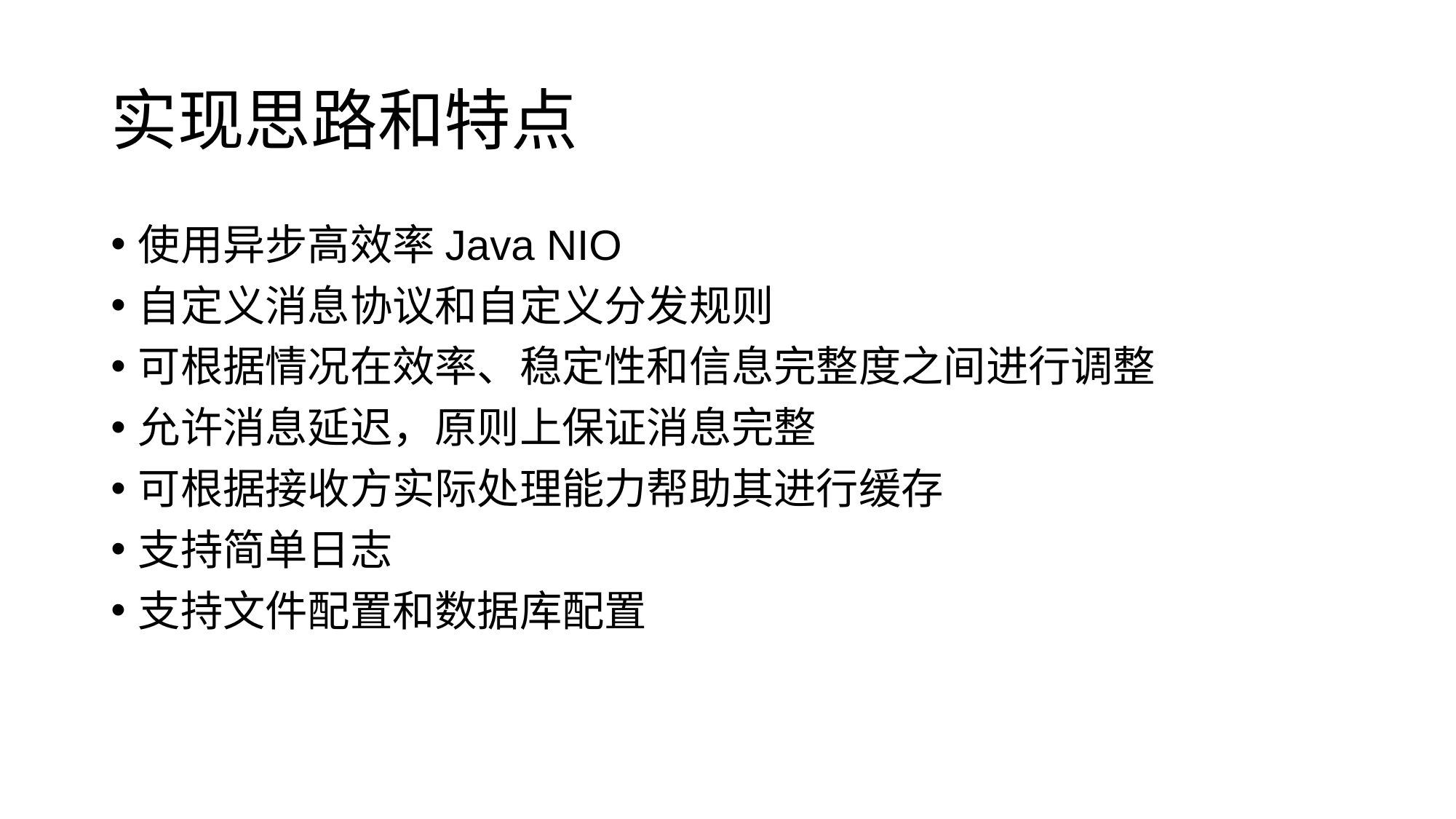

# 实现思路和特点
使用异步高效率Java NIO
自定义消息协议和自定义分发规则
可根据情况在效率、稳定性和信息完整度之间进行调整
允许消息延迟，原则上保证消息完整
可根据接收方实际处理能力帮助其进行缓存
支持简单日志
支持文件配置和数据库配置